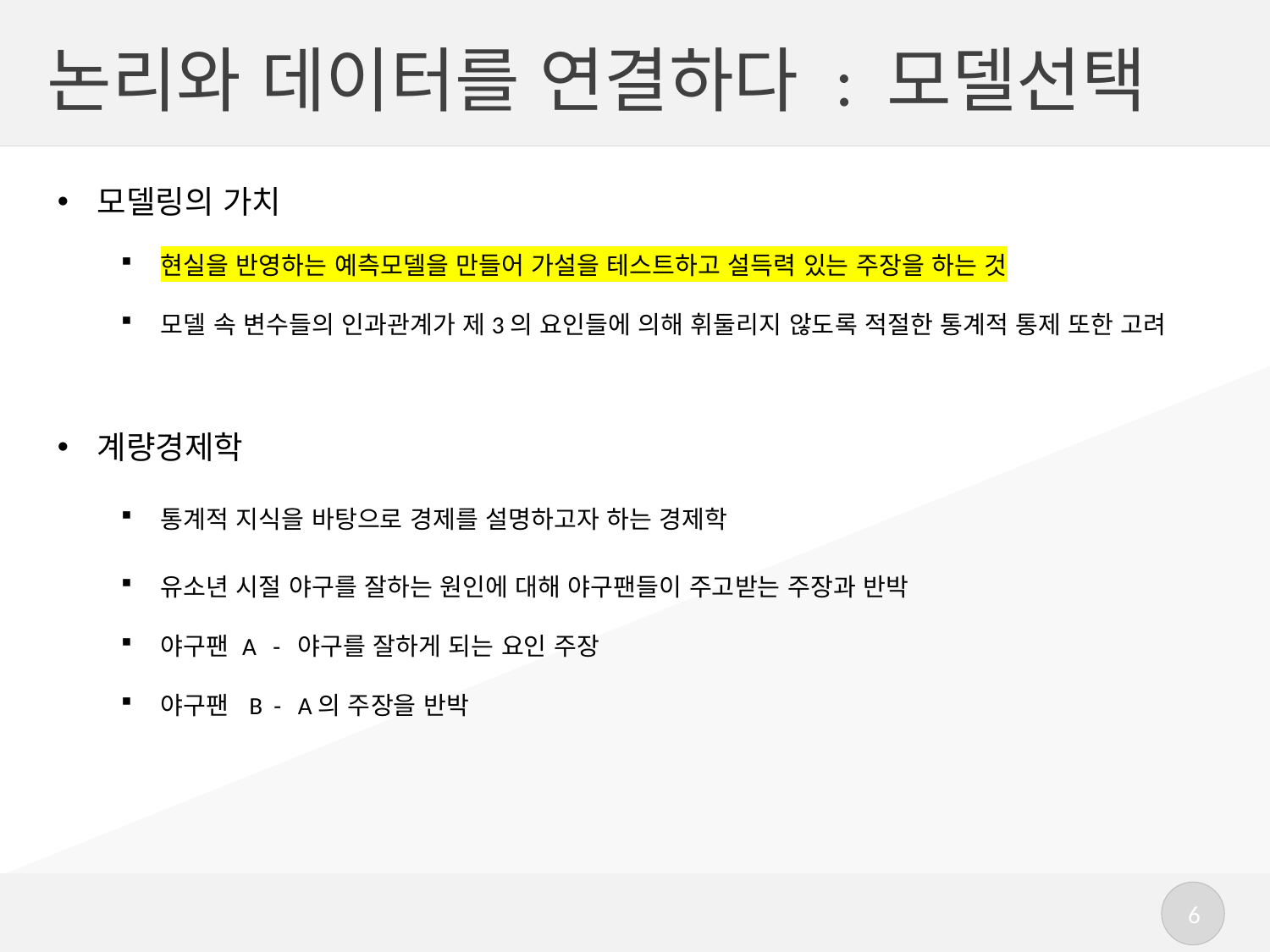

# 논리와 데이터를 연결하다 : 모델선택
모델링의 가치

현실을 반영하는 예측모델을 만들어 가설을 테스트하고 설득력 있는 주장을 하는 것

모델 속 변수들의 인과관계가 제3의 요인들에 의해 휘둘리지 않도록 적절한 통계적 통제 또한 고려

계량경제학

통계적 지식을 바탕으로 경제를 설명하고자 하는 경제학

유소년 시절 야구를 잘하는 원인에 대해 야구팬들이 주고받는 주장과 반박

야구팬 A   -  야구를 잘하게 되는 요인 주장

야구팬  B  -   A의 주장을 반박